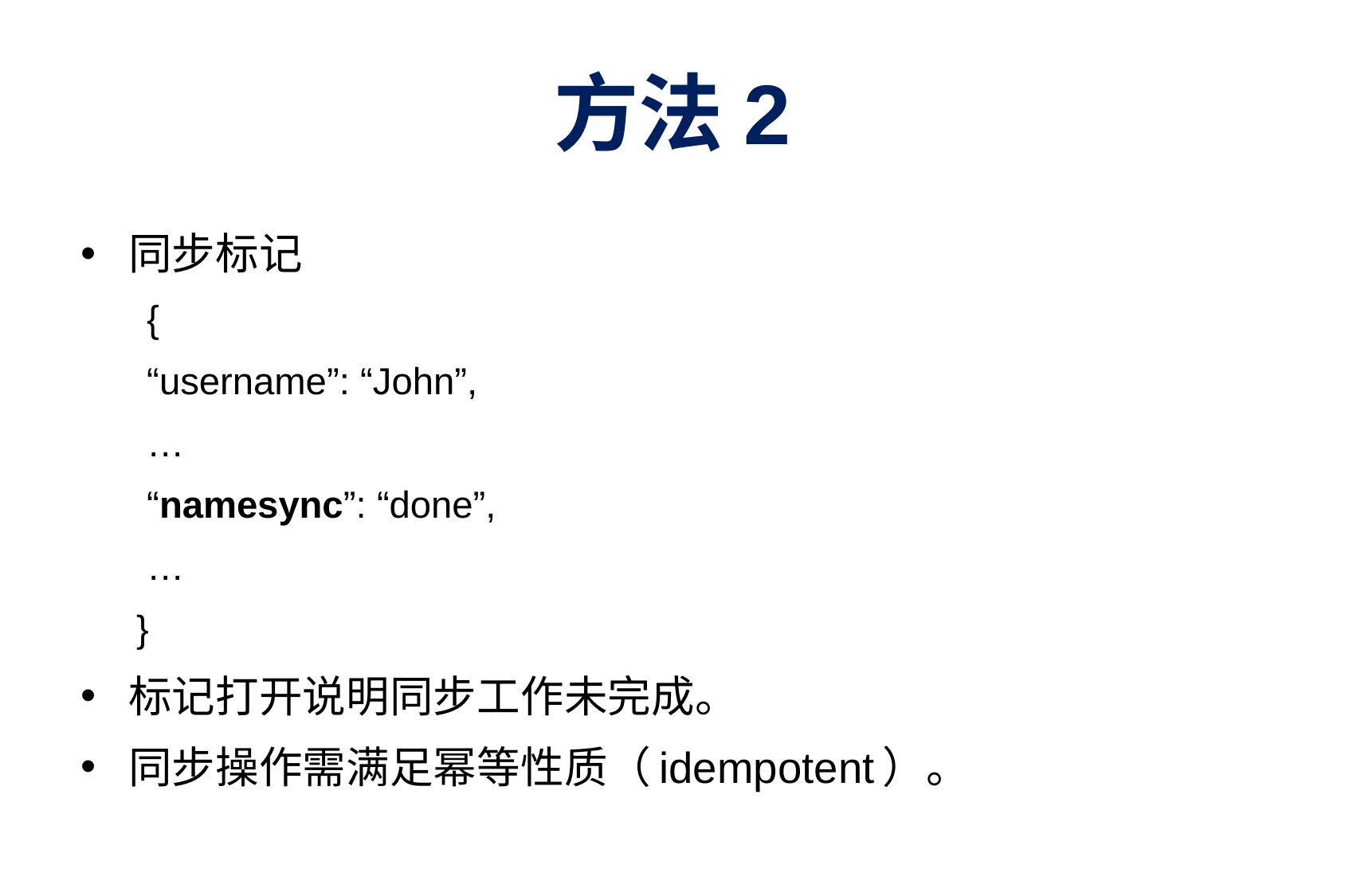

# 方法2
同步标记
 {
 “username”: “John”,
 …
 “namesync”: “done”,
 …
}
标记打开说明同步工作未完成。
同步操作需满足幂等性质（idempotent）。